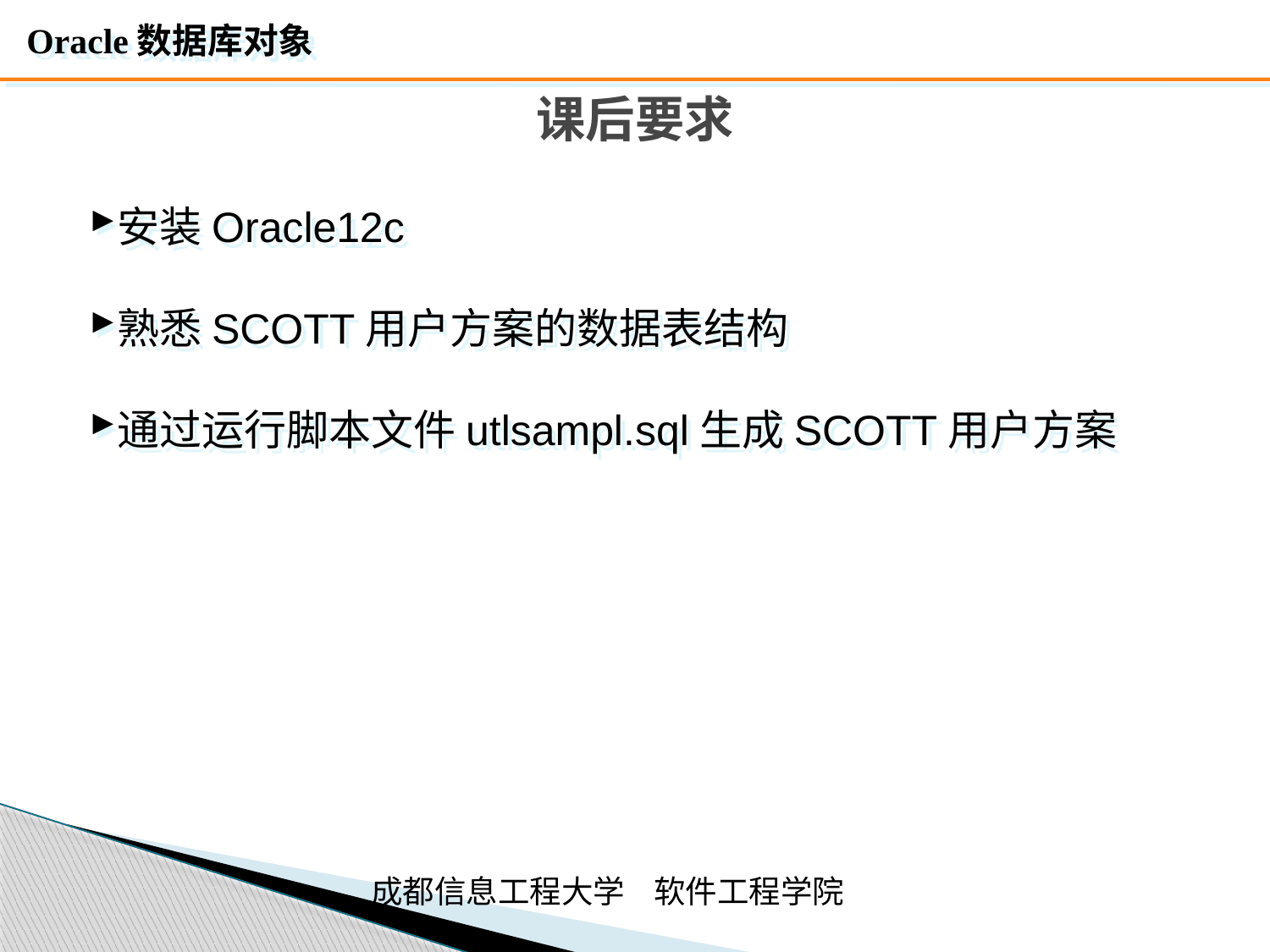

Oracle数据库对象
# 课后要求

安装Oracle12c

熟悉SCOTT用户方案的数据表结构

通过运行脚本文件utlsampl.sql生成SCOTT用户方案